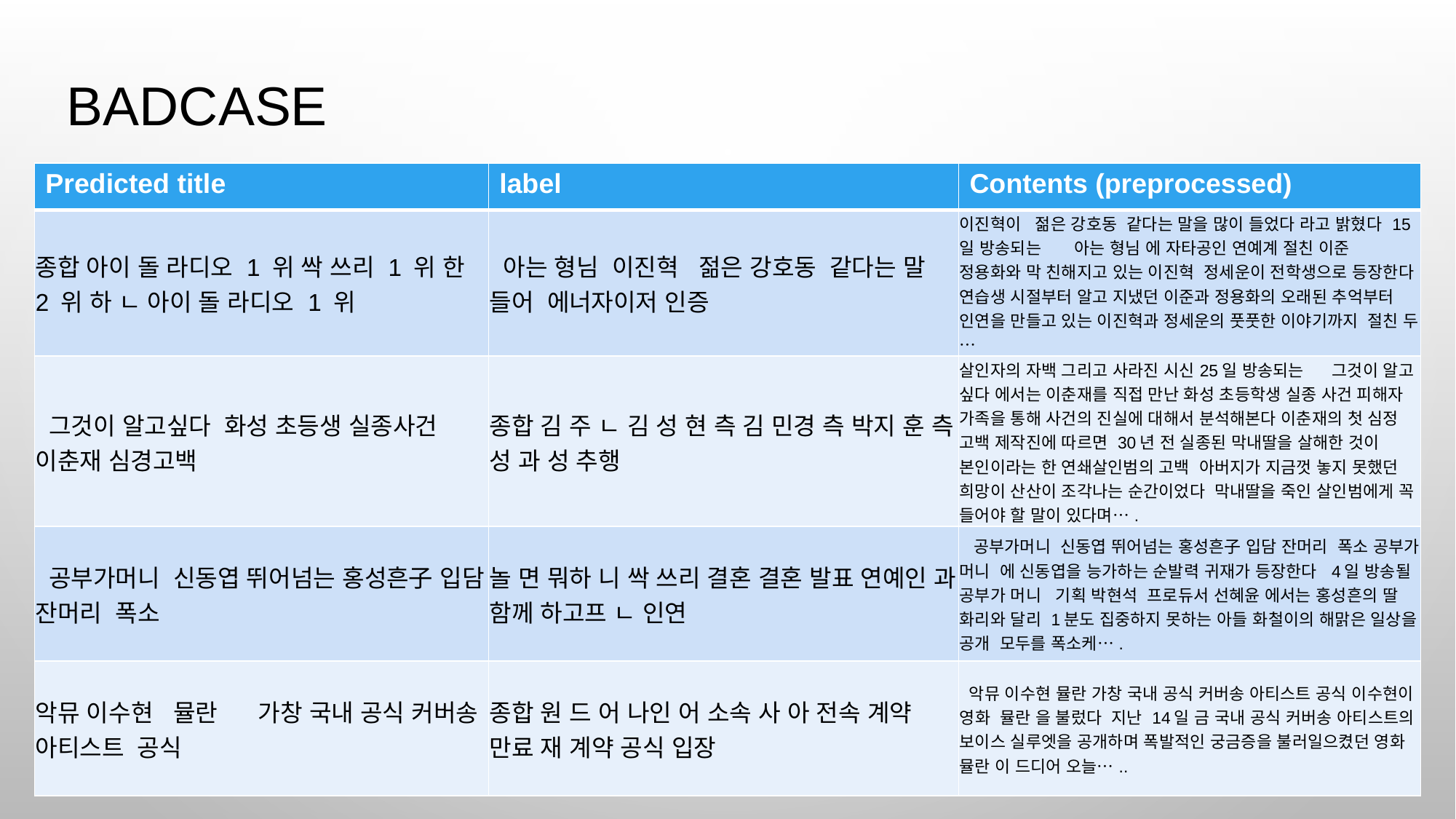

# Badcase
| Predicted title | label | Contents (preprocessed) |
| --- | --- | --- |
| 종합 아이 돌 라디오 1 위 싹 쓰리 1 위 한 2 위 하 ㄴ 아이 돌 라디오 1 위 | 아는 형님 이진혁 젊은 강호동 같다는 말 들어 에너자이저 인증 | 이진혁이 젊은 강호동 같다는 말을 많이 들었다 라고 밝혔다 15일 방송되는 아는 형님 에 자타공인 연예계 절친 이준 정용화와 막 친해지고 있는 이진혁 정세운이 전학생으로 등장한다 연습생 시절부터 알고 지냈던 이준과 정용화의 오래된 추억부터 인연을 만들고 있는 이진혁과 정세운의 풋풋한 이야기까지 절친 두… |
| 그것이 알고싶다 화성 초등생 실종사건 이춘재 심경고백 | 종합 김 주 ㄴ 김 성 현 측 김 민경 측 박지 훈 측 성 과 성 추행 | 살인자의 자백 그리고 사라진 시신25일 방송되는 그것이 알고 싶다 에서는 이춘재를 직접 만난 화성 초등학생 실종 사건 피해자 가족을 통해 사건의 진실에 대해서 분석해본다 이춘재의 첫 심정 고백 제작진에 따르면 30년 전 실종된 막내딸을 살해한 것이 본인이라는 한 연쇄살인범의 고백 아버지가 지금껏 놓지 못했던 희망이 산산이 조각나는 순간이었다 막내딸을 죽인 살인범에게 꼭 들어야 할 말이 있다며…. |
| 공부가머니 신동엽 뛰어넘는 홍성흔子 입담 잔머리 폭소 | 놀 면 뭐하 니 싹 쓰리 결혼 결혼 발표 연예인 과 함께 하고프 ㄴ 인연 | 공부가머니 신동엽 뛰어넘는 홍성흔子 입담 잔머리 폭소 공부가 머니 에 신동엽을 능가하는 순발력 귀재가 등장한다 4일 방송될 공부가 머니 기획 박현석 프로듀서 선혜윤 에서는 홍성흔의 딸 화리와 달리 1분도 집중하지 못하는 아들 화철이의 해맑은 일상을 공개 모두를 폭소케…. |
| 악뮤 이수현 뮬란 가창 국내 공식 커버송 아티스트 공식 | 종합 원 드 어 나인 어 소속 사 아 전속 계약 만료 재 계약 공식 입장 | 악뮤 이수현 뮬란 가창 국내 공식 커버송 아티스트 공식 이수현이 영화 뮬란 을 불렀다 지난 14일 금 국내 공식 커버송 아티스트의 보이스 실루엣을 공개하며 폭발적인 궁금증을 불러일으켰던 영화 뮬란 이 드디어 오늘….. |